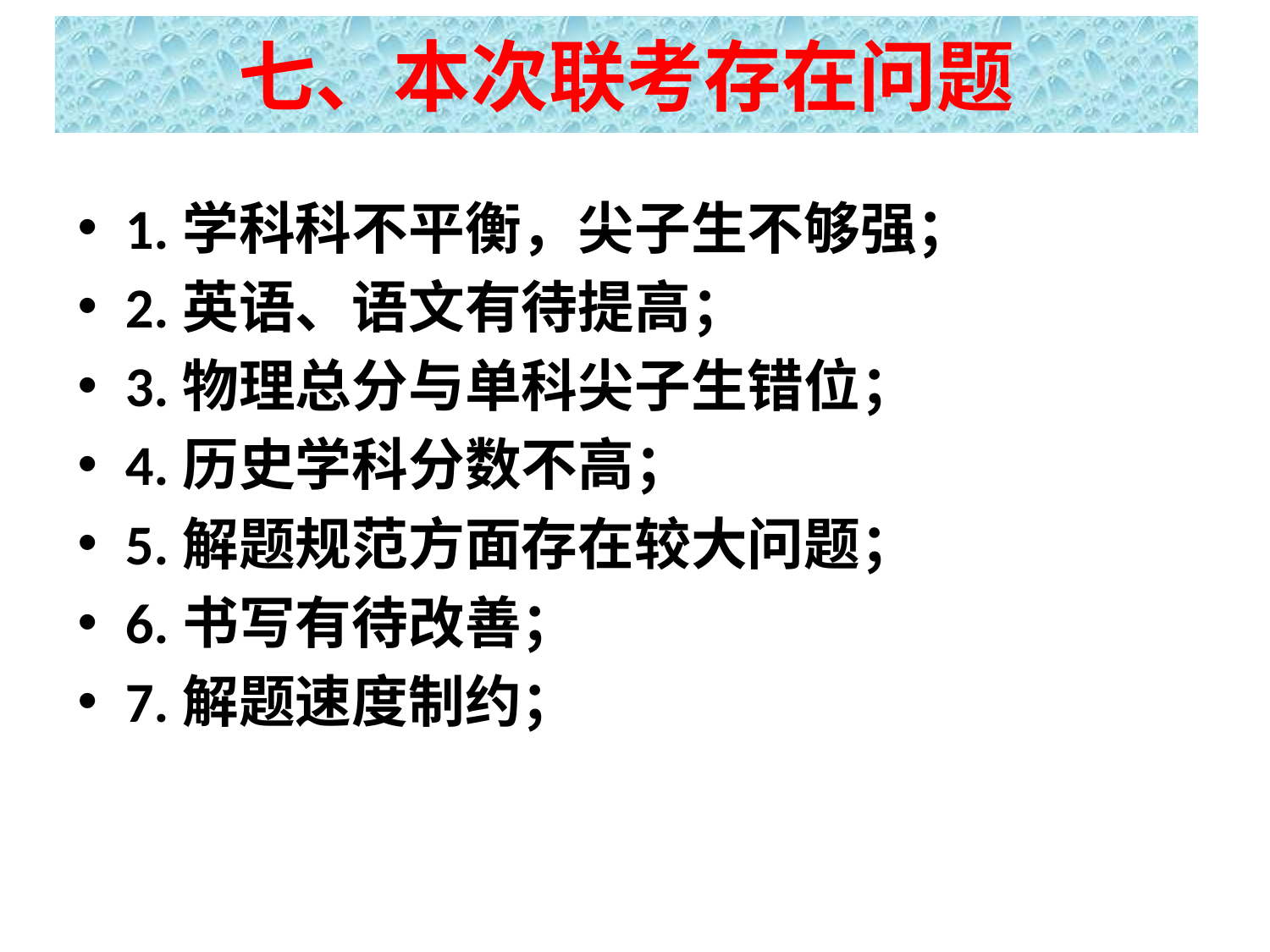

# 七、本次联考存在问题
1.学科科不平衡，尖子生不够强；
2.英语、语文有待提高；
3.物理总分与单科尖子生错位；
4.历史学科分数不高；
5.解题规范方面存在较大问题；
6.书写有待改善；
7.解题速度制约；